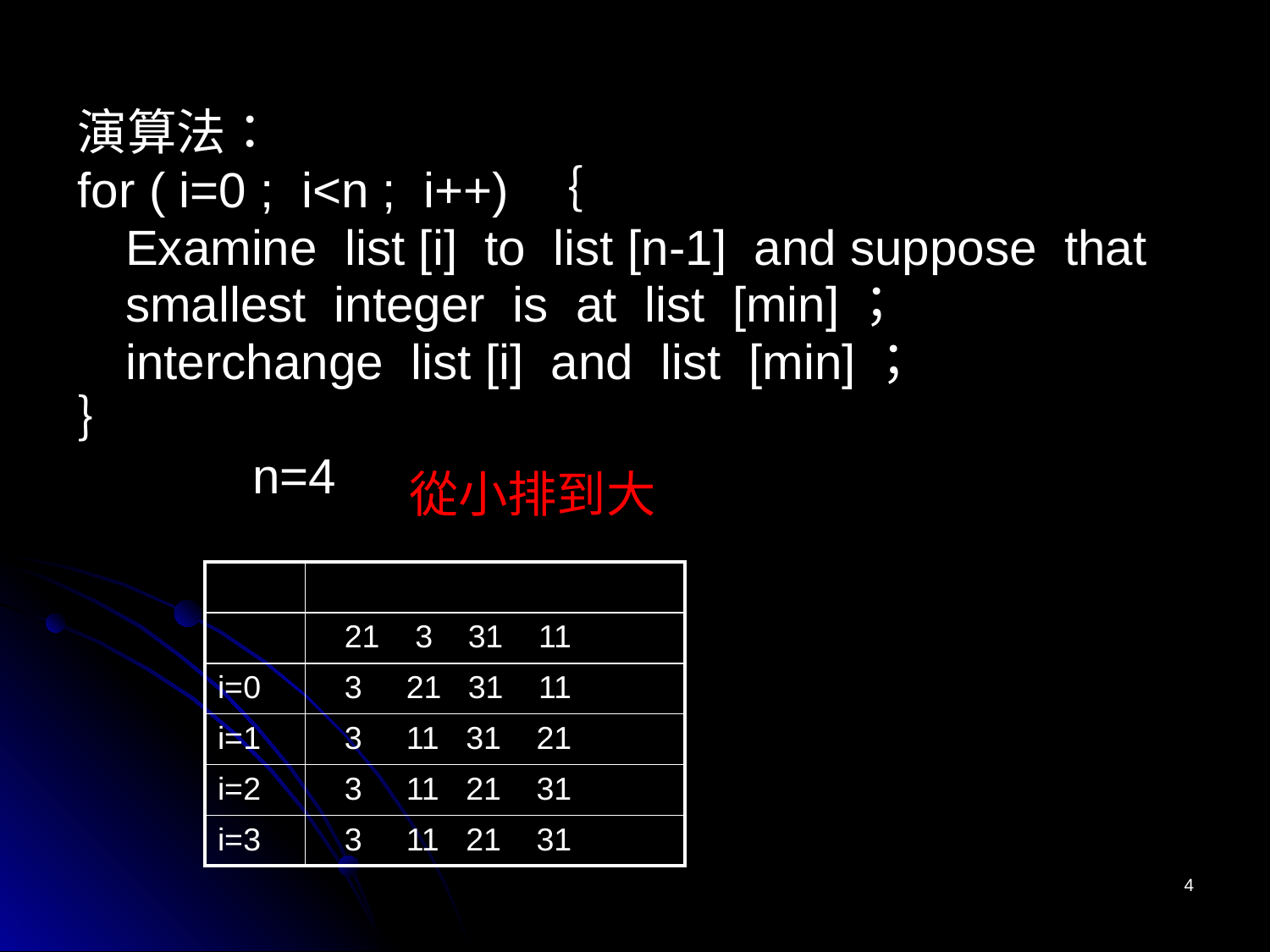

演算法：
for ( i=0 ;  i<n ;  i++) ｛
	Examine  list [i]  to  list [n-1]  and suppose  that
	smallest  integer  is  at  list  [min]；
	interchange  list [i]  and  list  [min]；
｝
　	n=4

從小排到大
| List | [0] [1] [2] [3] |
| --- | --- |
|  | 21 3 31 11 |
| i=0 | 3 21 31 11 |
| i=1 | 3 11 31 21 |
| i=2 | 3 11 21 31 |
| i=3 | 3 11 21 31 |
4